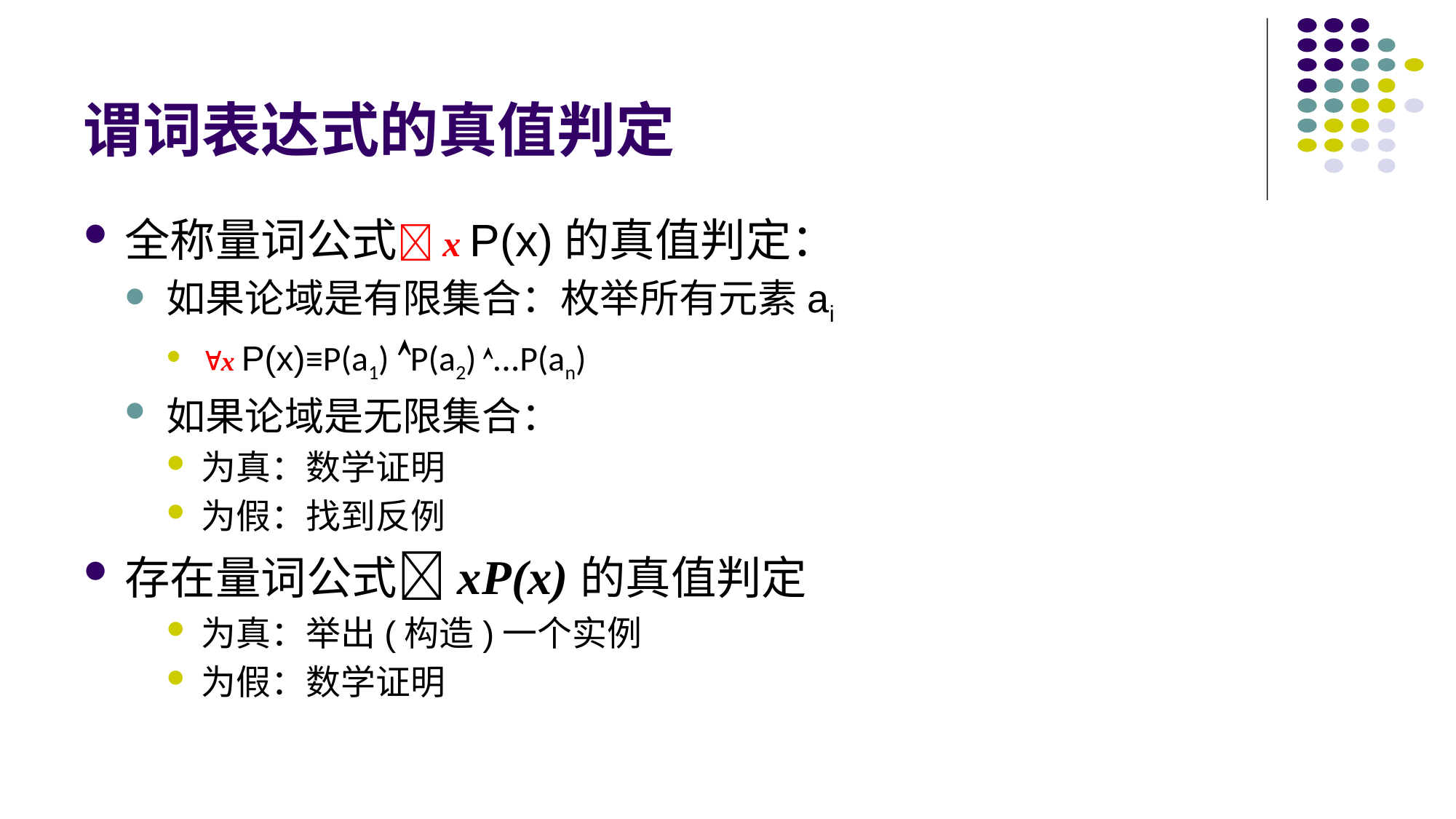

# 谓词表达式的真值判定
全称量词公式∀x P(x)的真值判定：
如果论域是有限集合：枚举所有元素ai
∀x P(x)≡P(a1) ∧P(a2) ∧…P(an)
如果论域是无限集合：
为真：数学证明
为假：找到反例
存在量词公式∃xP(x)的真值判定
为真：举出(构造)一个实例
为假：数学证明